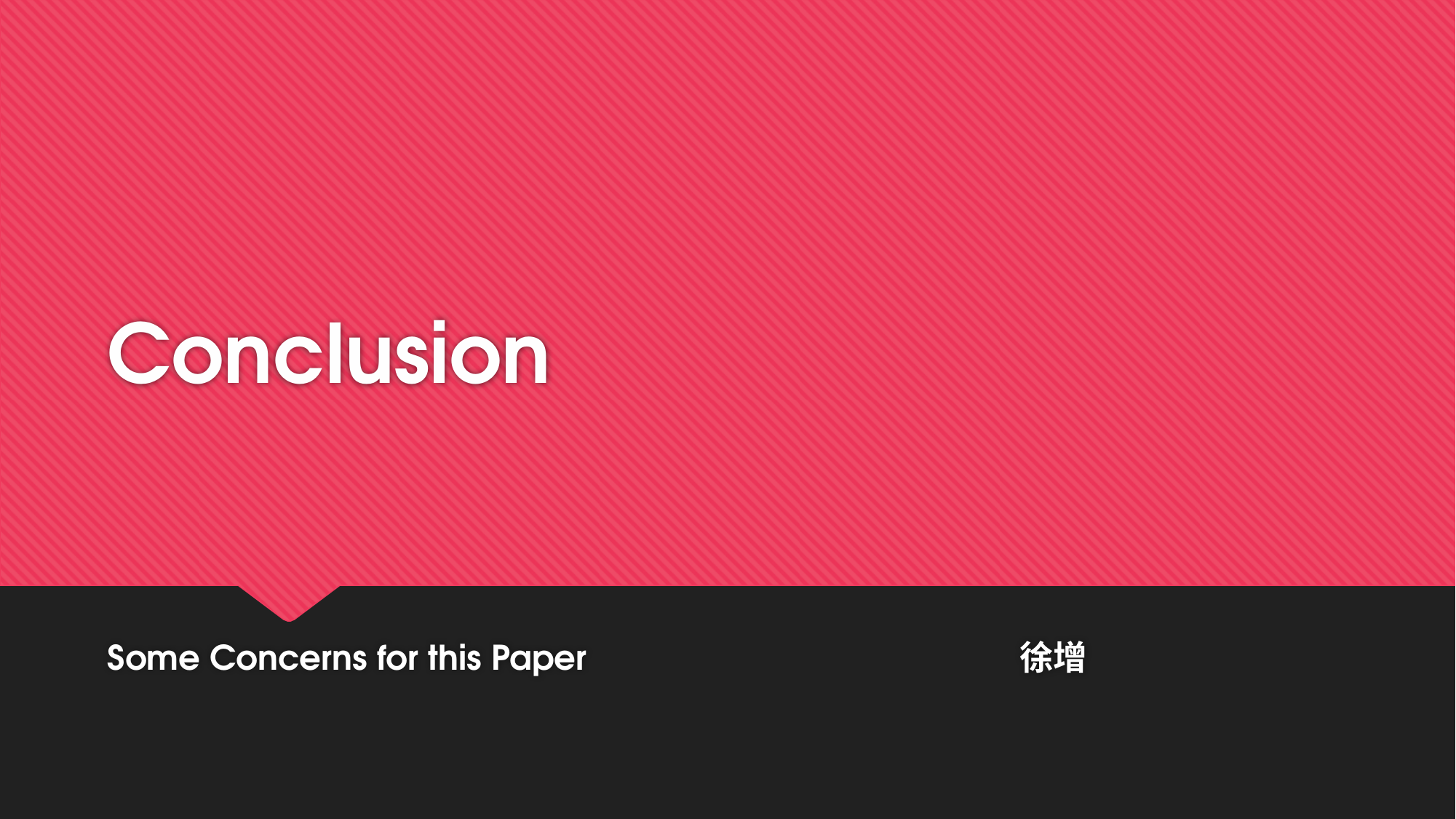

# Conclusion
Some Concerns for this Paper                                             徐增